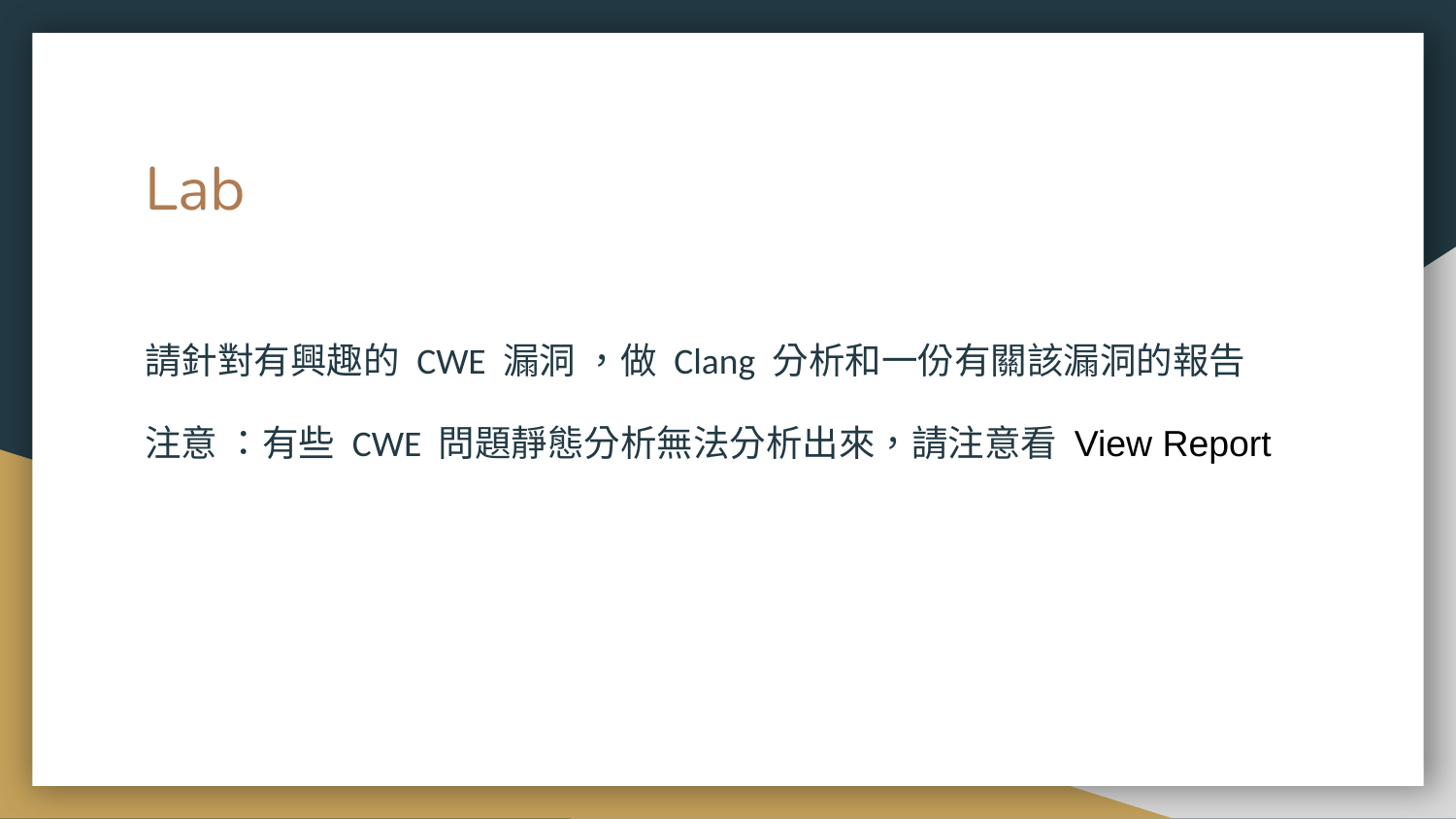

# Lab
請針對有興趣的 CWE 漏洞 ，做 Clang 分析和一份有關該漏洞的報告
注意 ：有些 CWE 問題靜態分析無法分析出來，請注意看 View Report